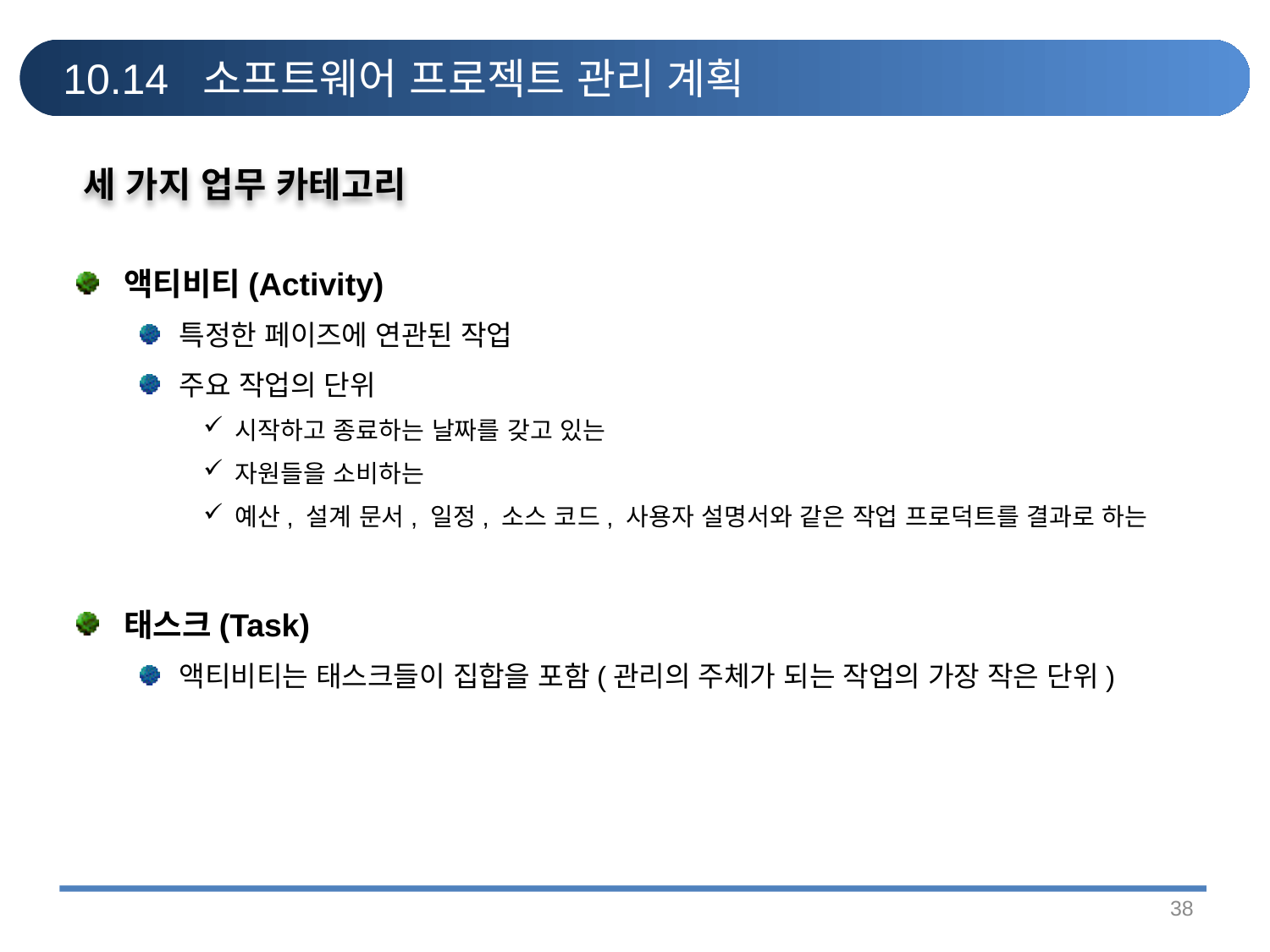

# 10.14  소프트웨어 프로젝트 관리 계획
세 가지 업무 카테고리
액티비티(Activity)
특정한 페이즈에 연관된 작업
주요 작업의 단위
시작하고 종료하는 날짜를 갖고 있는
자원들을 소비하는
예산, 설계 문서, 일정, 소스 코드, 사용자 설명서와 같은 작업 프로덕트를 결과로 하는

태스크(Task)
액티비티는 태스크들이 집합을 포함(관리의 주체가 되는 작업의 가장 작은 단위)

38